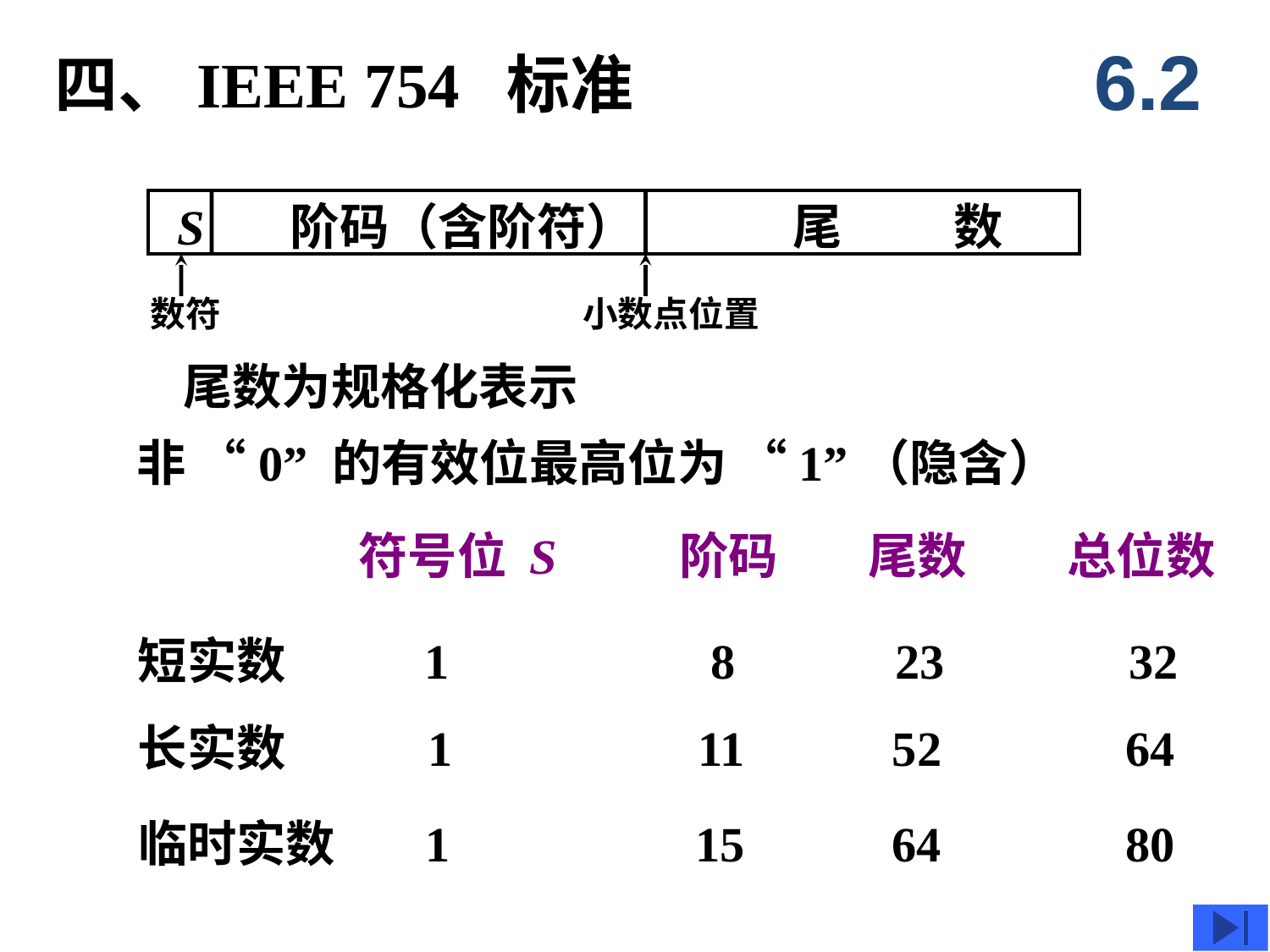

6.2
四、IEEE 754  标准
S      阶码（含阶符）              尾          数

数符
小数点位置
尾数为规格化表示
非 “0” 的有效位最高位为 “1”（隐含）
符号位 S         阶码        尾数         总位数
短实数
长实数
临时实数
1                      8             23               32
1                    11            52               64
1                    15            64               80